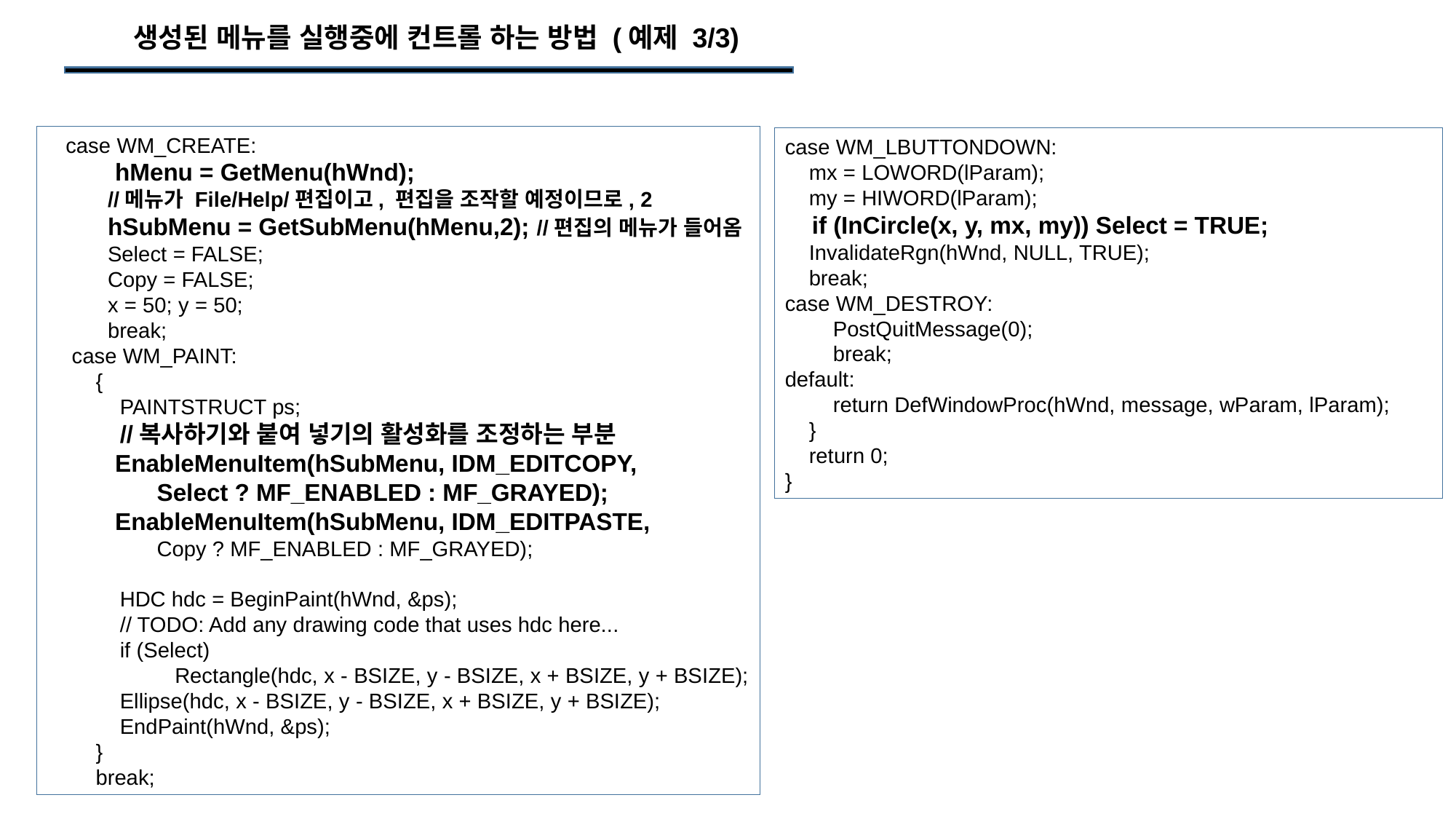

생성된 메뉴를 실행중에 컨트롤 하는 방법 (예제 3/3)

   case WM_CREATE:
          hMenu = GetMenu(hWnd);
          //메뉴가 File/Help/편집이고, 편집을 조작할 예정이므로, 2
          hSubMenu = GetSubMenu(hMenu,2); //편집의 메뉴가 들어옴
          Select = FALSE;
          Copy = FALSE;
          x = 50; y = 50;
          break;
    case WM_PAINT:
        {
            PAINTSTRUCT ps;
            //복사하기와 붙여 넣기의 활성화를 조정하는 부분
          EnableMenuItem(hSubMenu, IDM_EDITCOPY,
	Select ? MF_ENABLED : MF_GRAYED);
          EnableMenuItem(hSubMenu, IDM_EDITPASTE,
	Copy ? MF_ENABLED : MF_GRAYED);

            HDC hdc = BeginPaint(hWnd, &ps);
            // TODO: Add any drawing code that uses hdc here...
            if (Select)
	   Rectangle(hdc, x - BSIZE, y - BSIZE, x + BSIZE, y + BSIZE);
            Ellipse(hdc, x - BSIZE, y - BSIZE, x + BSIZE, y + BSIZE);
            EndPaint(hWnd, &ps);
        }
        break;
case WM_LBUTTONDOWN:
    mx = LOWORD(lParam);
    my = HIWORD(lParam);
    if (InCircle(x, y, mx, my)) Select = TRUE;
    InvalidateRgn(hWnd, NULL, TRUE);
    break;
case WM_DESTROY:
        PostQuitMessage(0);
        break;
default:
        return DefWindowProc(hWnd, message, wParam, lParam);
    }
    return 0;
}